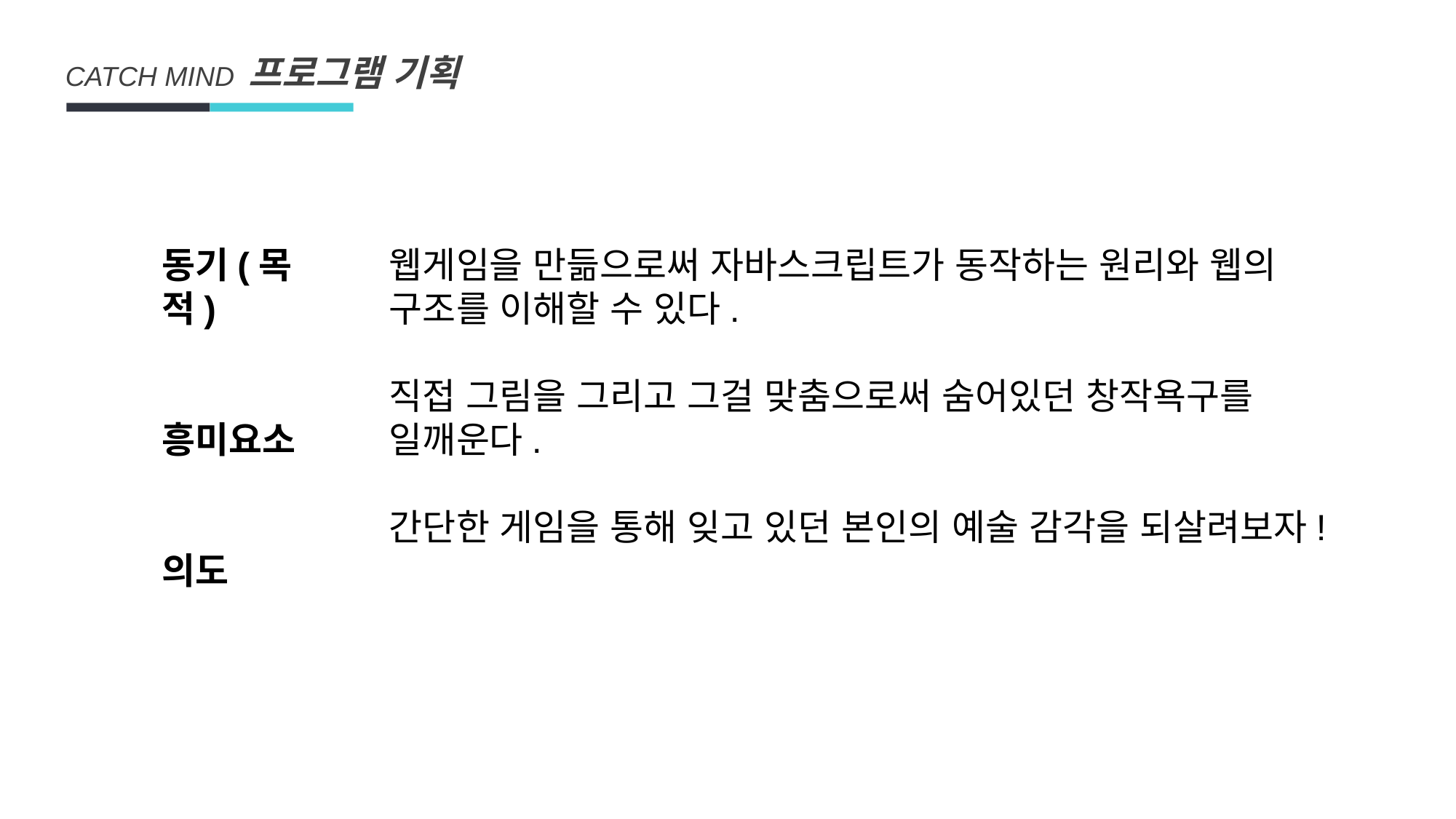

CATCH MIND 프로그램 기획

동기(목적)

흥미요소

의도
웹게임을 만듦으로써 자바스크립트가 동작하는 원리와 웹의 구조를 이해할 수 있다.

직접 그림을 그리고 그걸 맞춤으로써 숨어있던 창작욕구를 일깨운다.

간단한 게임을 통해 잊고 있던 본인의 예술 감각을 되살려보자!